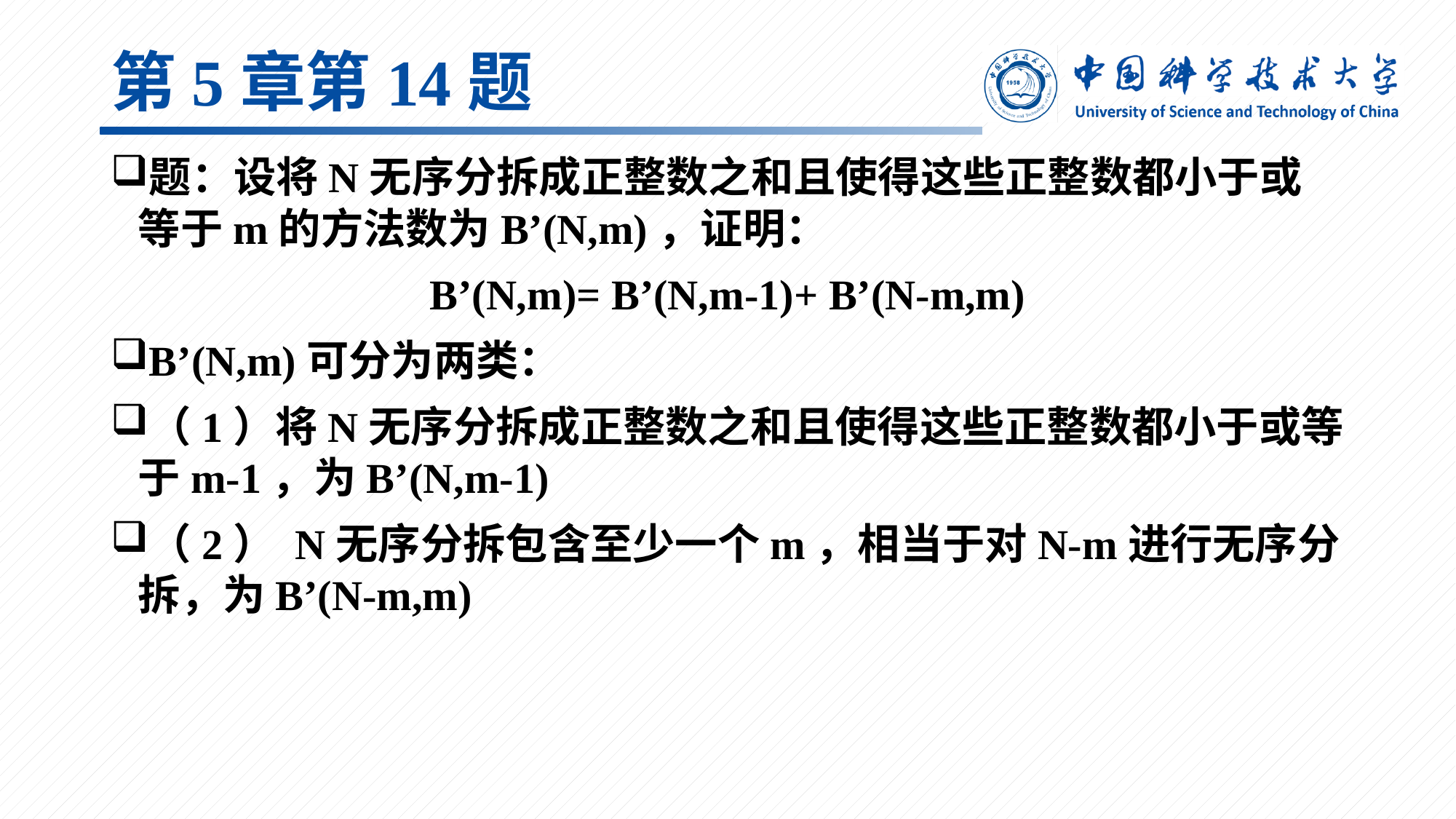

# 第5章第14题
题：设将N无序分拆成正整数之和且使得这些正整数都小于或等于m的方法数为B’(N,m)，证明：
B’(N,m)= B’(N,m-1)+ B’(N-m,m)
B’(N,m)可分为两类：
（1）将N无序分拆成正整数之和且使得这些正整数都小于或等于m-1，为B’(N,m-1)
（2） N无序分拆包含至少一个m，相当于对N-m进行无序分拆，为B’(N-m,m)